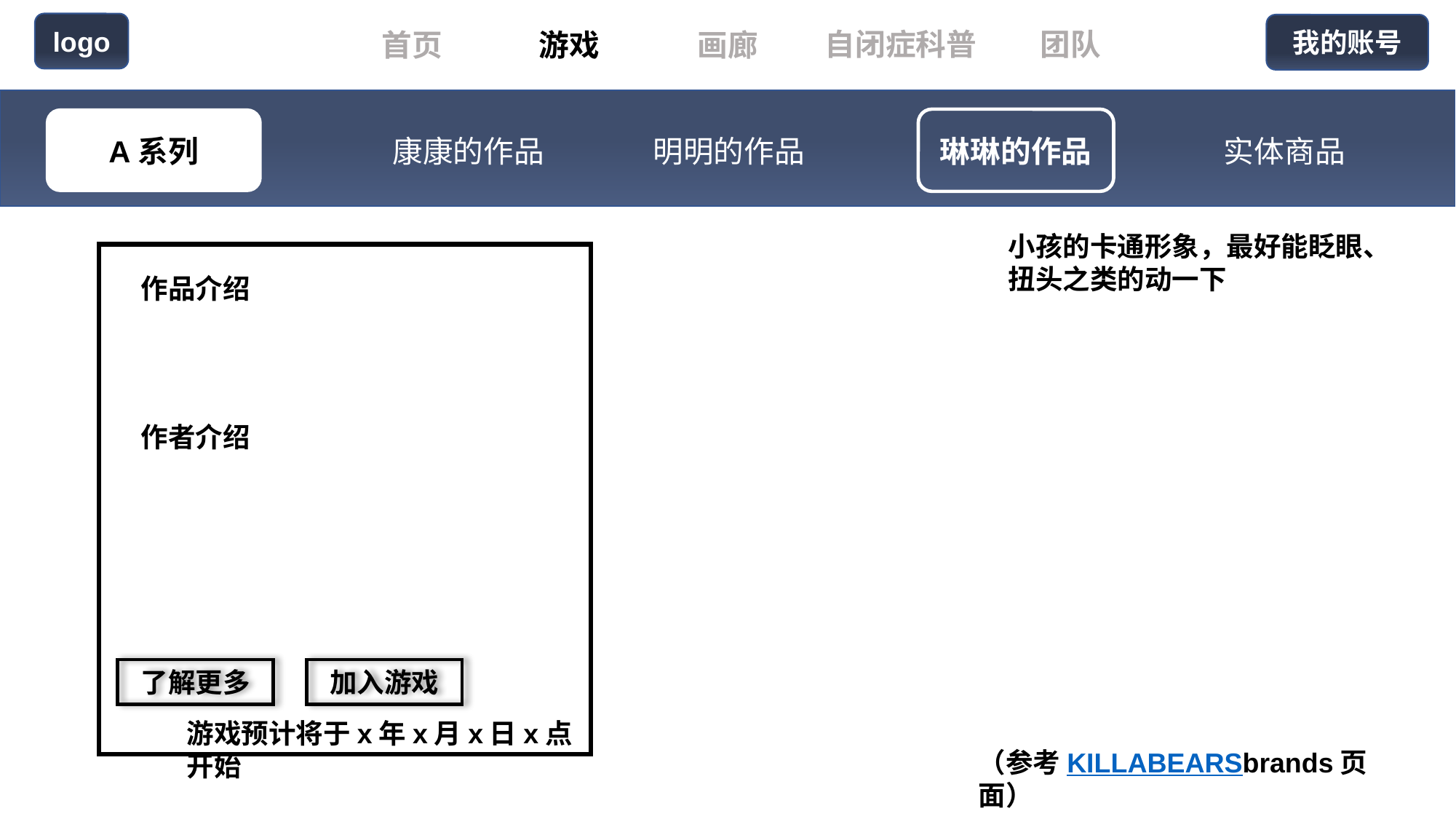

logo
我的账号
自闭症科普
团队
游戏
首页
画廊

A系列
康康的作品
明明的作品
琳琳的作品
实体商品
小孩的卡通形象，最好能眨眼、扭头之类的动一下

作品介绍
作者介绍
了解更多
加入游戏
游戏预计将于x年x月x日x点开始
（参考KILLABEARSbrands页面）